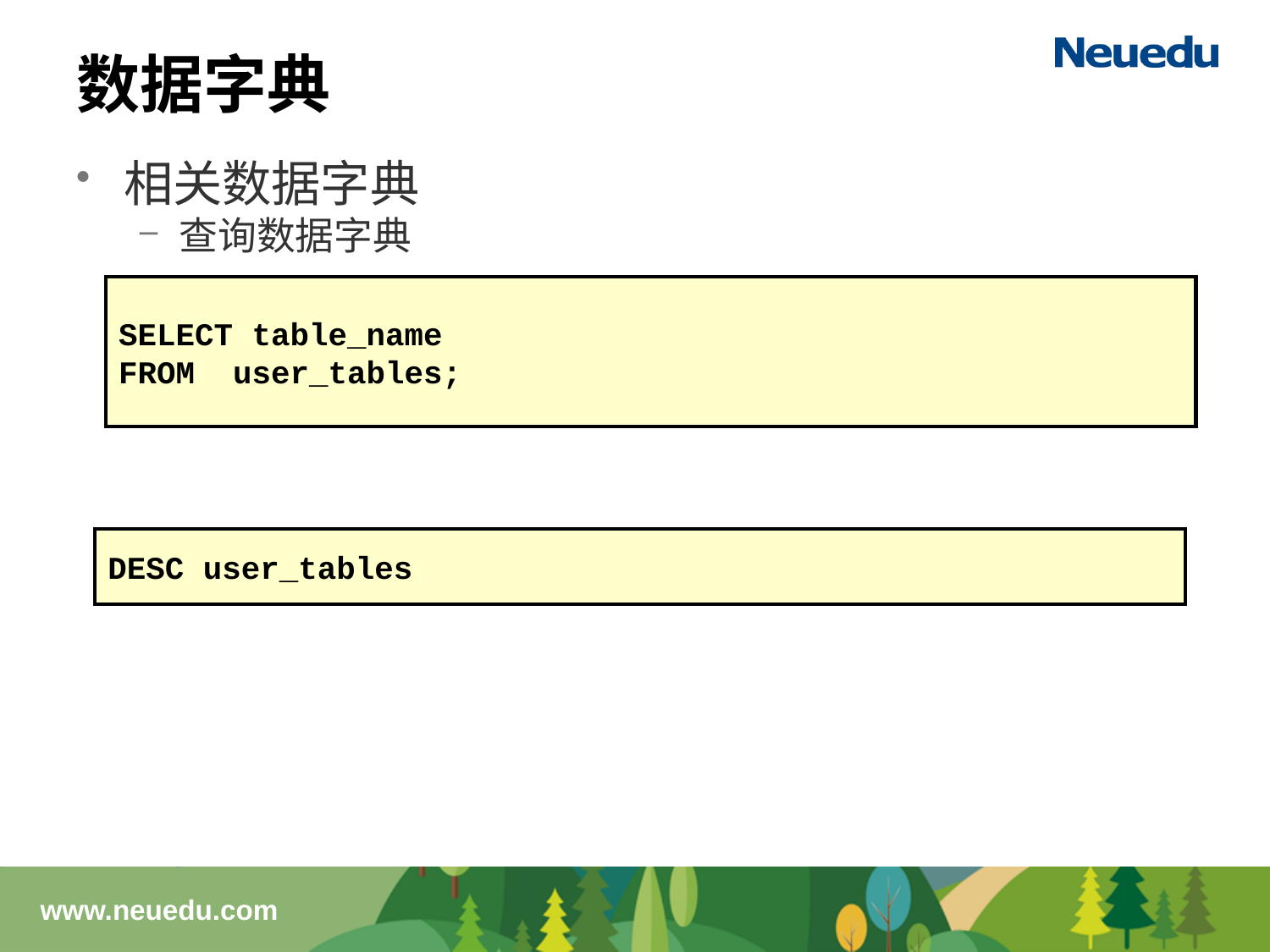

# 数据字典
相关数据字典
查询数据字典

查看数据字典结构

SELECT table_name
FROM  user_tables;
DESC user_tables